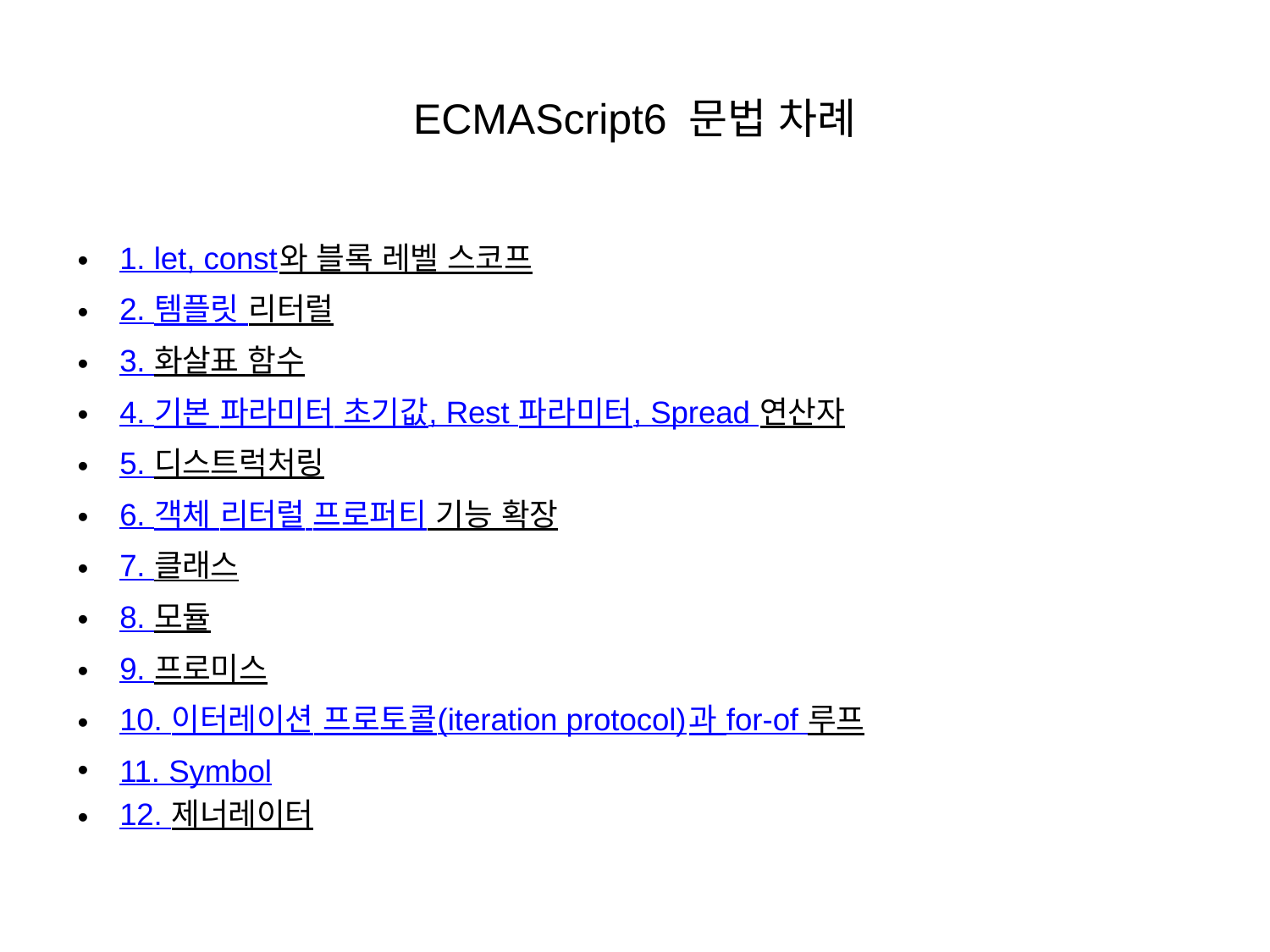

# ECMAScript6 문법 차례

1. let, const와 블록 레벨 스코프
2. 템플릿 리터럴
3. 화살표 함수
4. 기본 파라미터 초기값, Rest 파라미터, Spread 연산자
5. 디스트럭처링
6. 객체 리터럴 프로퍼티 기능 확장
7. 클래스
8. 모듈
9. 프로미스
10. 이터레이션 프로토콜(iteration protocol)과 for-of 루프
11. Symbol
12. 제너레이터